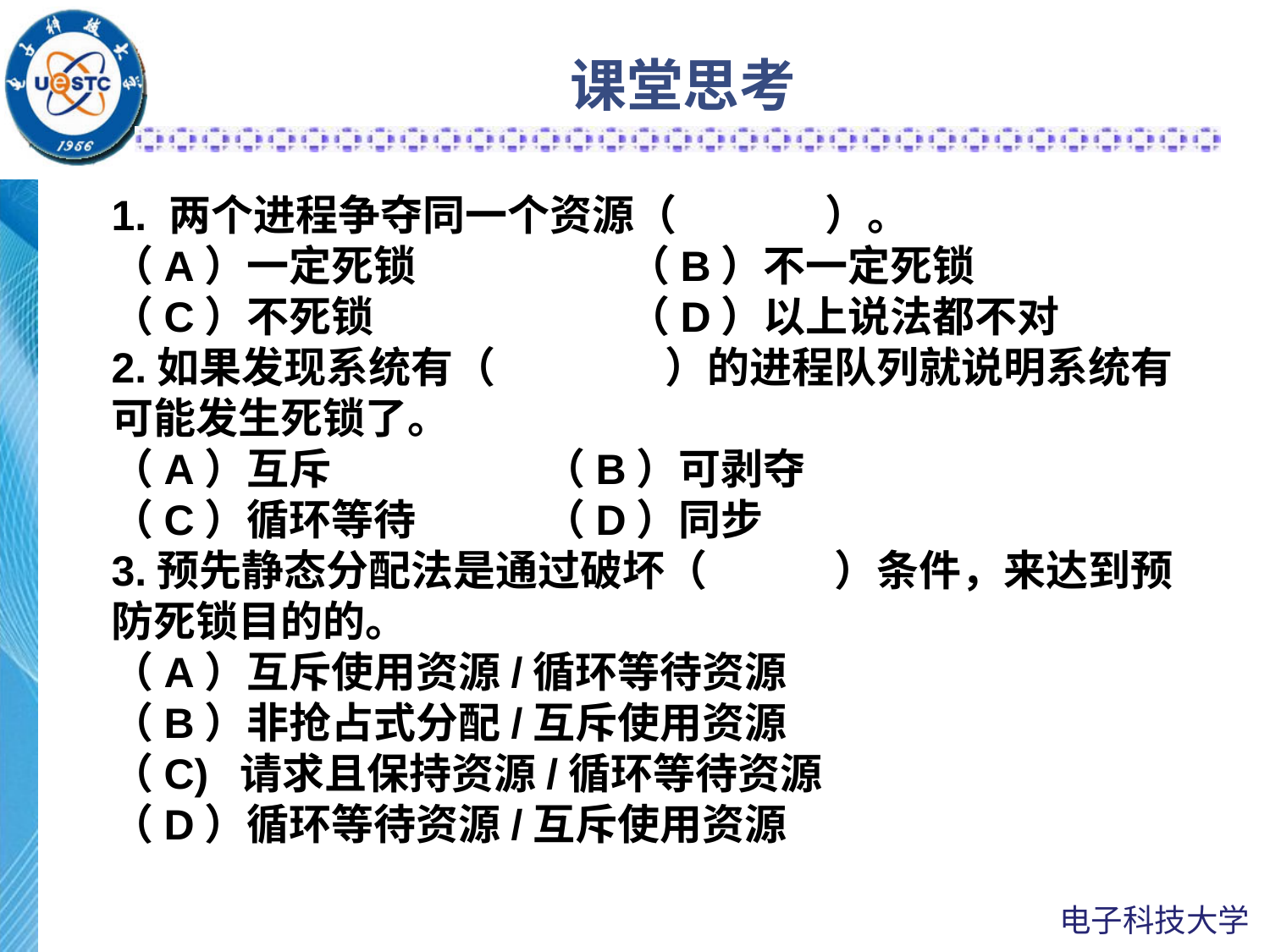

# 课堂思考
1. 两个进程争夺同一个资源（       ）。
（A）一定死锁          （B）不一定死锁
（C）不死锁            （D）以上说法都不对
2.如果发现系统有（        ）的进程队列就说明系统有可能发生死锁了。
（A）互斥          （B）可剥夺
（C）循环等待      （D）同步
3.预先静态分配法是通过破坏（      ）条件，来达到预防死锁目的的。
（A）互斥使用资源/循环等待资源
（B）非抢占式分配/互斥使用资源
（C) 请求且保持资源/循环等待资源
（D）循环等待资源/互斥使用资源